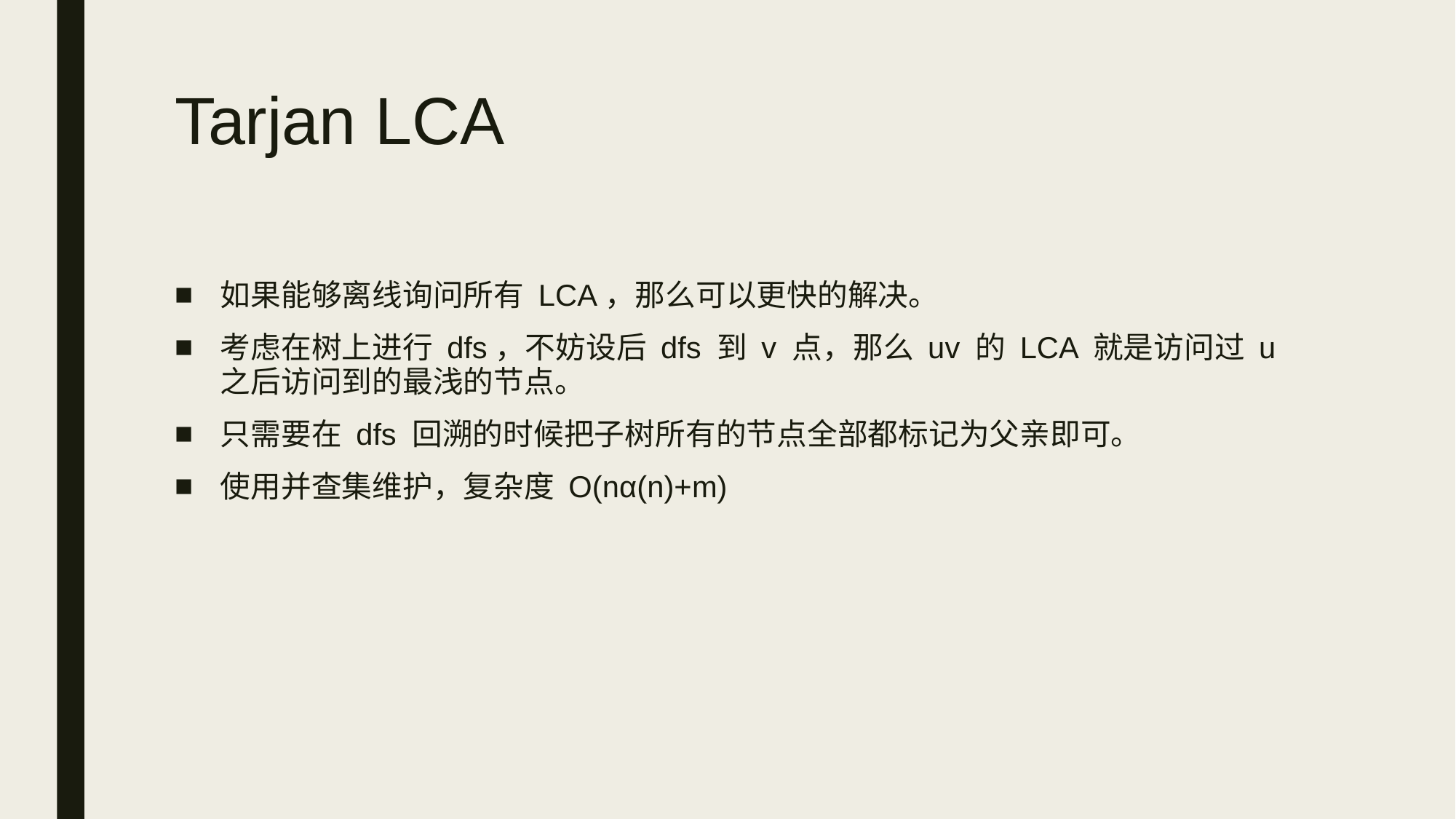

# Tarjan LCA
如果能够离线询问所有 LCA，那么可以更快的解决。
考虑在树上进行 dfs，不妨设后 dfs 到 v 点，那么 uv 的 LCA 就是访问过 u 之后访问到的最浅的节点。
只需要在 dfs 回溯的时候把子树所有的节点全部都标记为父亲即可。
使用并查集维护，复杂度 O(nα(n)+m)